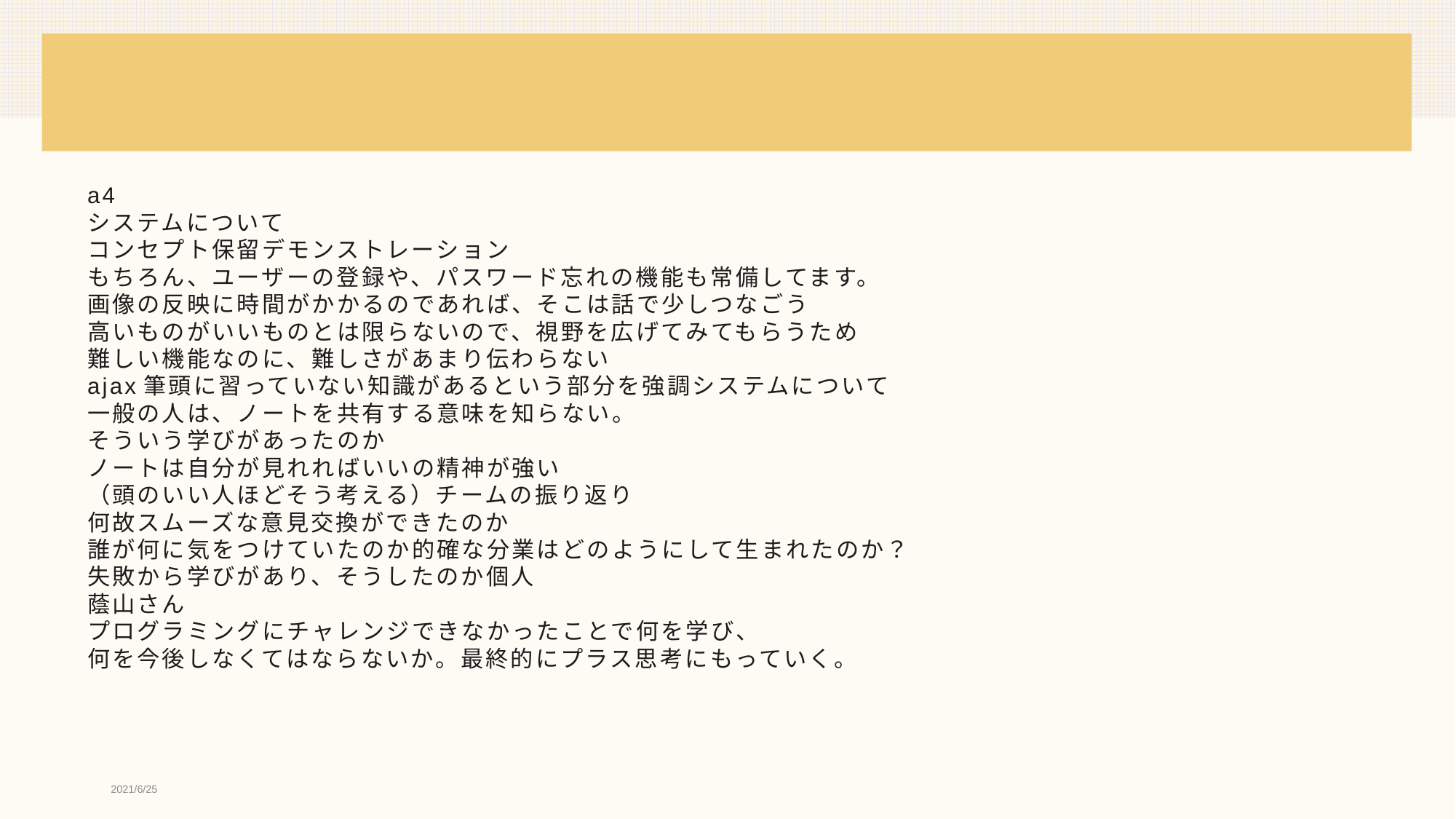

#
a4
システムについて
コンセプト保留デモンストレーション
もちろん、ユーザーの登録や、パスワード忘れの機能も常備してます。
画像の反映に時間がかかるのであれば、そこは話で少しつなごう
高いものがいいものとは限らないので、視野を広げてみてもらうため
難しい機能なのに、難しさがあまり伝わらない
ajax筆頭に習っていない知識があるという部分を強調システムについて
一般の人は、ノートを共有する意味を知らない。
そういう学びがあったのか
ノートは自分が見れればいいの精神が強い
（頭のいい人ほどそう考える）チームの振り返り
何故スムーズな意見交換ができたのか
誰が何に気をつけていたのか的確な分業はどのようにして生まれたのか？
失敗から学びがあり、そうしたのか個人
蔭山さん
プログラミングにチャレンジできなかったことで何を学び、
何を今後しなくてはならないか。最終的にプラス思考にもっていく。
2021/6/25